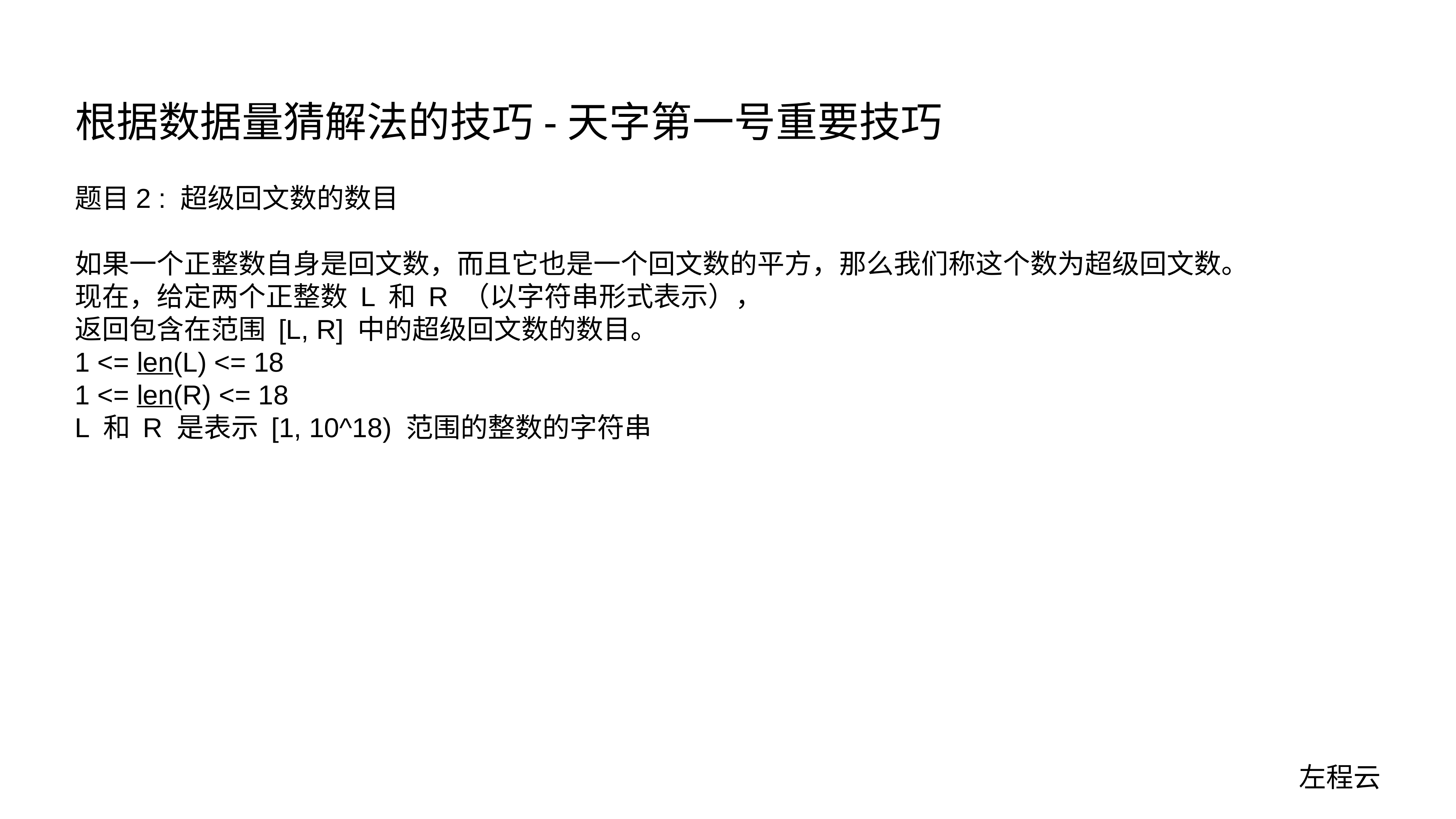

# 根据数据量猜解法的技巧-天字第一号重要技巧
题目2 : 超级回文数的数目

如果一个正整数自身是回文数，而且它也是一个回文数的平方，那么我们称这个数为超级回文数。
现在，给定两个正整数 L 和 R （以字符串形式表示），
返回包含在范围 [L, R] 中的超级回文数的数目。
1 <= len(L) <= 18
1 <= len(R) <= 18
L 和 R 是表示 [1, 10^18) 范围的整数的字符串
左程云